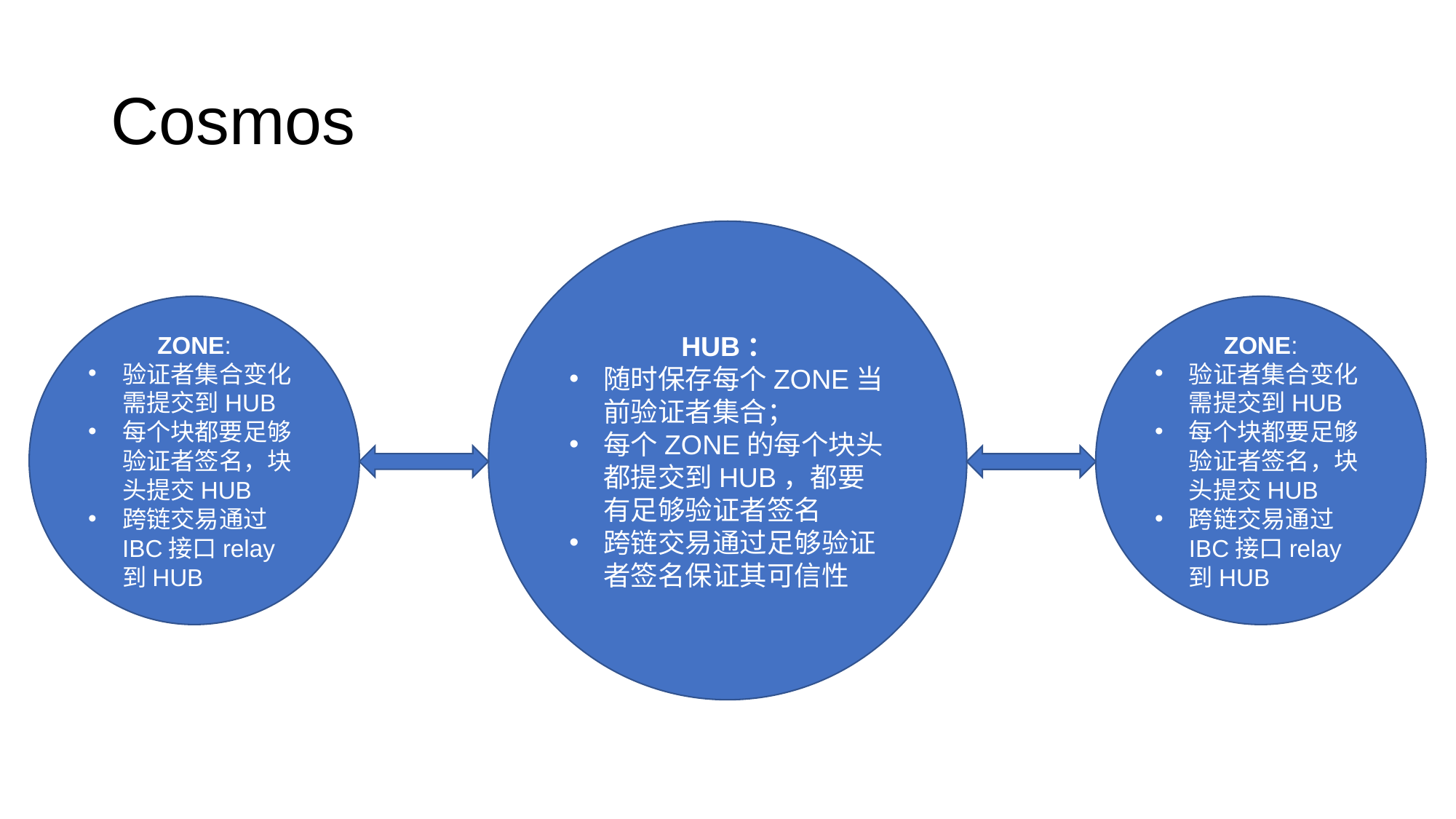

# Cosmos
HUB：
随时保存每个ZONE当前验证者集合；
每个ZONE的每个块头都提交到HUB，都要有足够验证者签名
跨链交易通过足够验证者签名保证其可信性
ZONE:
验证者集合变化需提交到HUB
每个块都要足够验证者签名，块头提交HUB
跨链交易通过IBC接口relay到HUB
ZONE:
验证者集合变化需提交到HUB
每个块都要足够验证者签名，块头提交HUB
跨链交易通过IBC接口relay到HUB